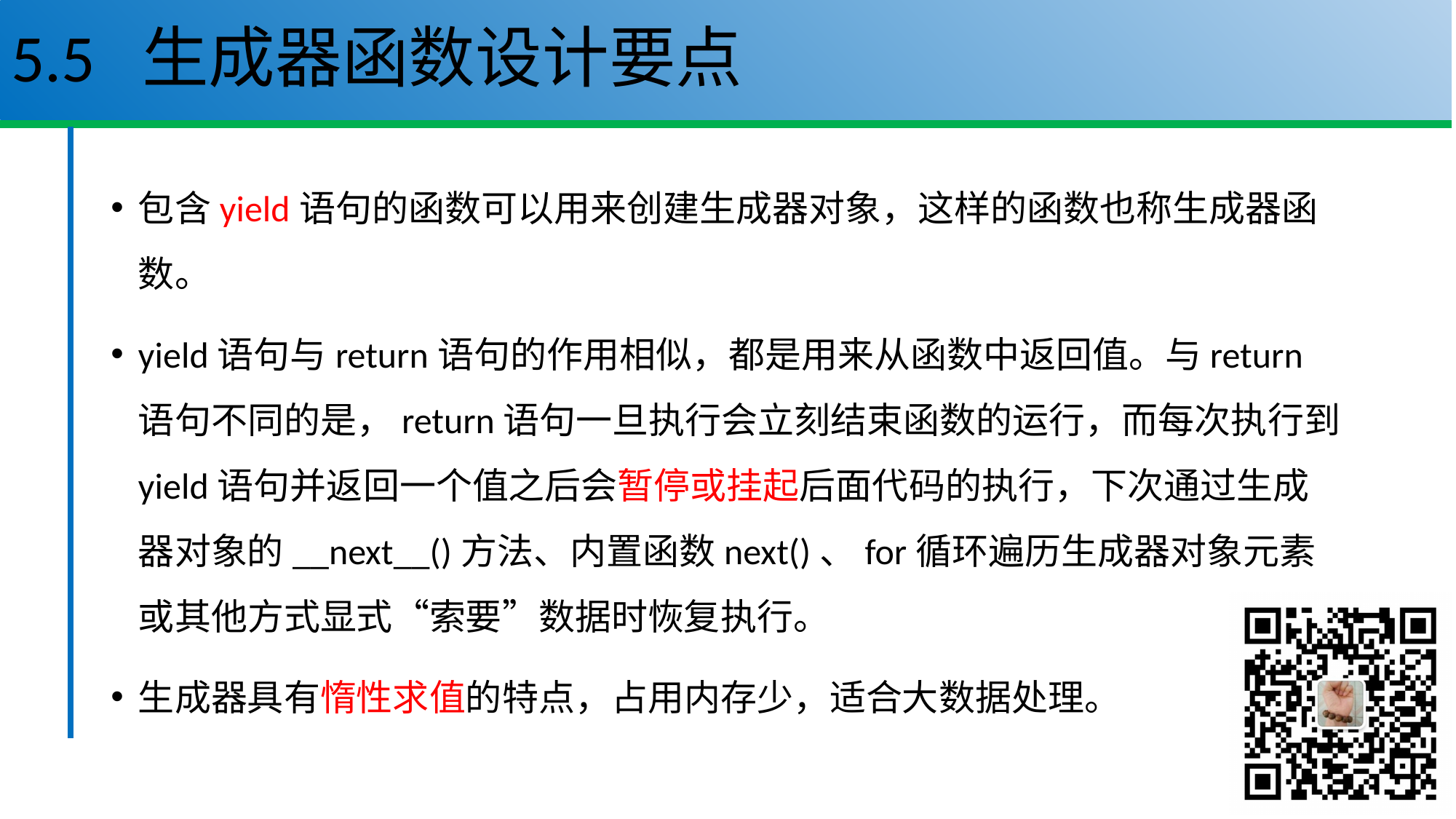

# 5.5  生成器函数设计要点
包含yield语句的函数可以用来创建生成器对象，这样的函数也称生成器函数。
yield语句与return语句的作用相似，都是用来从函数中返回值。与return语句不同的是，return语句一旦执行会立刻结束函数的运行，而每次执行到yield语句并返回一个值之后会暂停或挂起后面代码的执行，下次通过生成器对象的__next__()方法、内置函数next()、for循环遍历生成器对象元素或其他方式显式“索要”数据时恢复执行。
生成器具有惰性求值的特点，占用内存少，适合大数据处理。
31